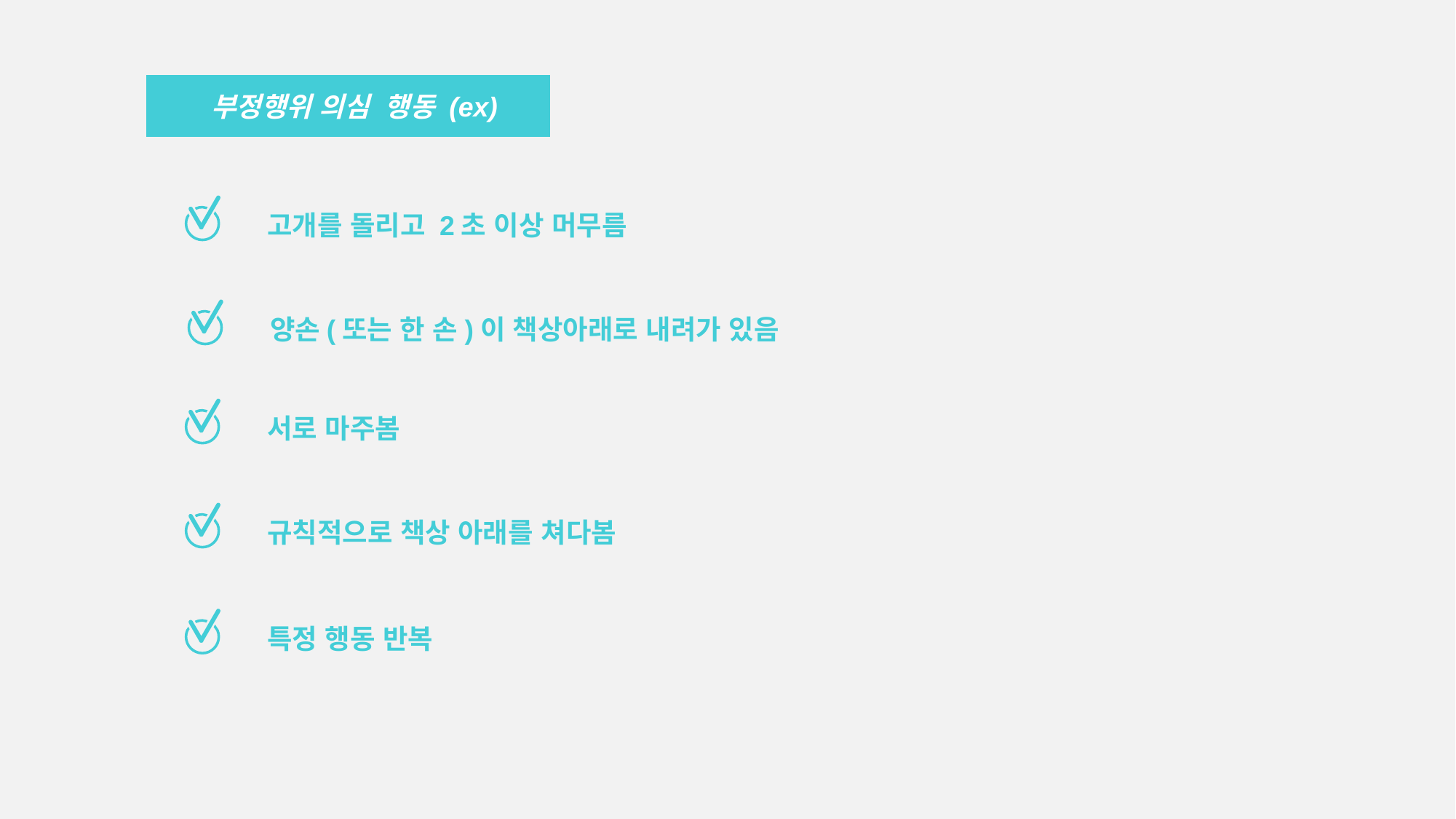

부정행위 의심  행동 (ex)
고개를 돌리고 2초 이상 머무름

양손(또는 한 손)이 책상아래로 내려가 있음

서로 마주봄

규칙적으로 책상 아래를 쳐다봄

특정 행동 반복